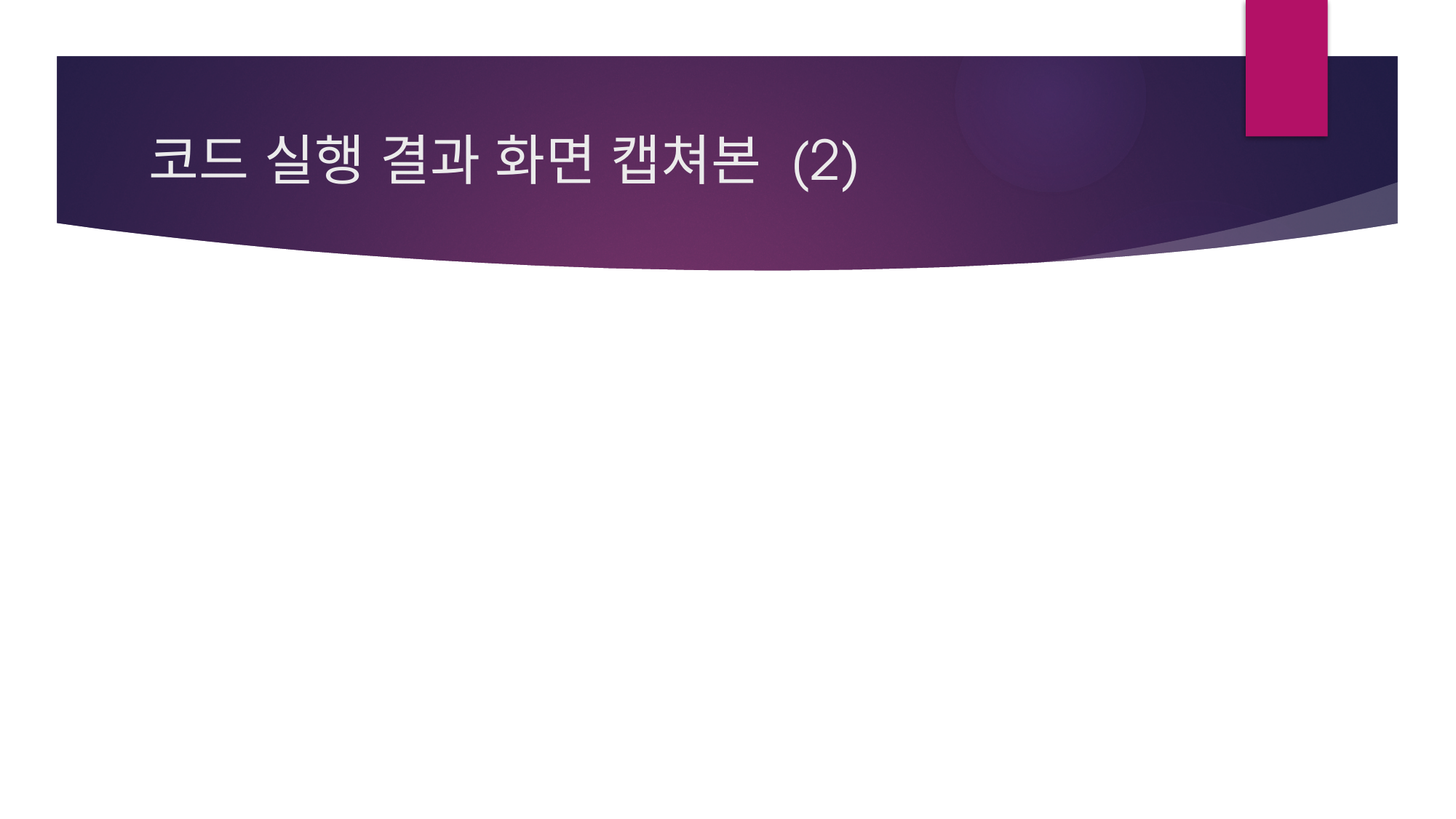

# 코드 실행 결과 화면 캡쳐본 (2)